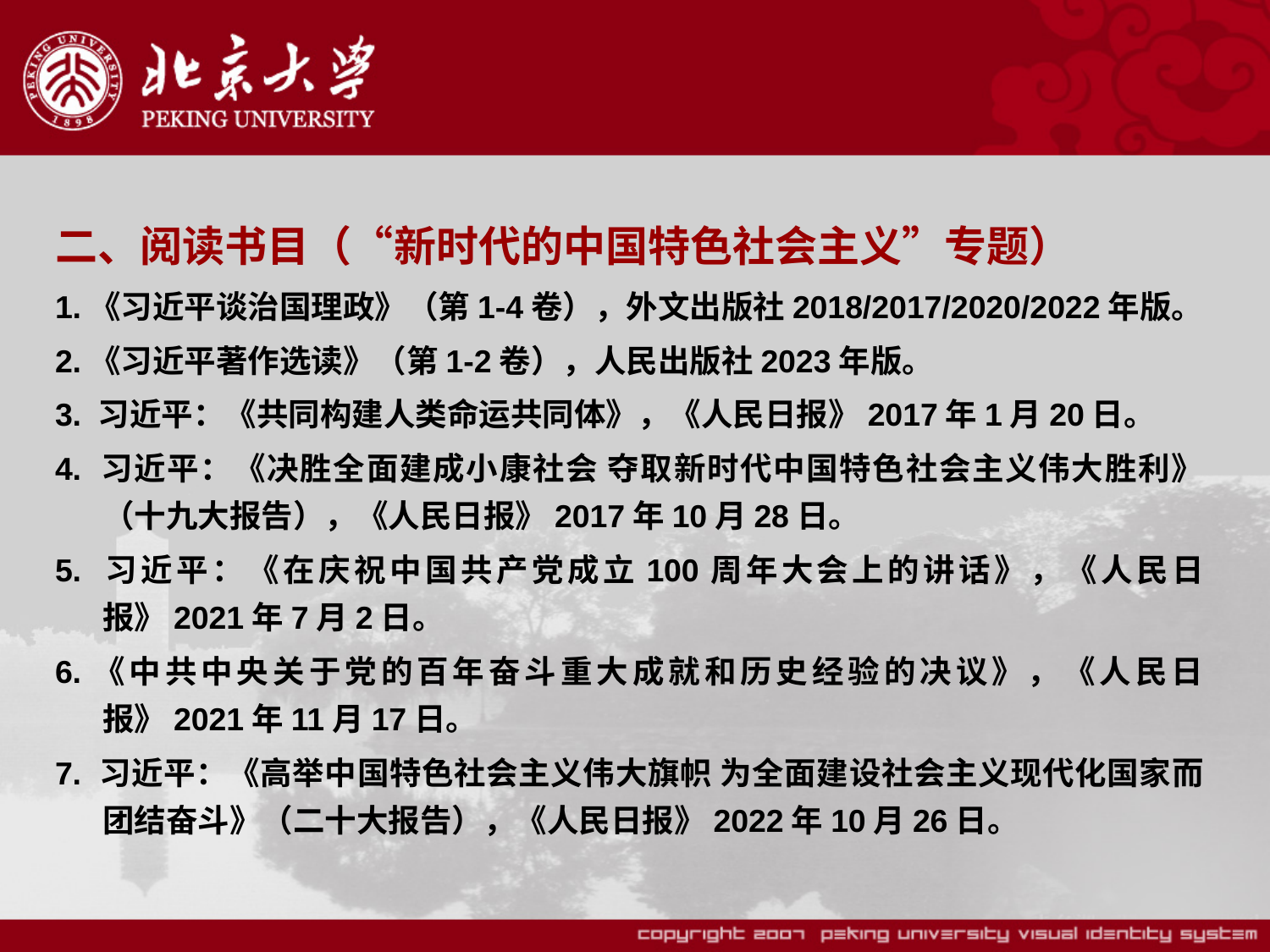

二、阅读书目（“新时代的中国特色社会主义”专题）
1.《习近平谈治国理政》（第1-4卷），外文出版社2018/2017/2020/2022年版。
2.《习近平著作选读》（第1-2卷），人民出版社2023年版。
3. 习近平：《共同构建人类命运共同体》，《人民日报》2017年1月20日。
4. 习近平：《决胜全面建成小康社会 夺取新时代中国特色社会主义伟大胜利》（十九大报告），《人民日报》2017年10月28日。
5. 习近平：《在庆祝中国共产党成立100周年大会上的讲话》，《人民日报》2021年7月2日。
6.《中共中央关于党的百年奋斗重大成就和历史经验的决议》，《人民日报》2021年11月17日。
7. 习近平：《高举中国特色社会主义伟大旗帜 为全面建设社会主义现代化国家而团结奋斗》（二十大报告），《人民日报》2022年10月26日。